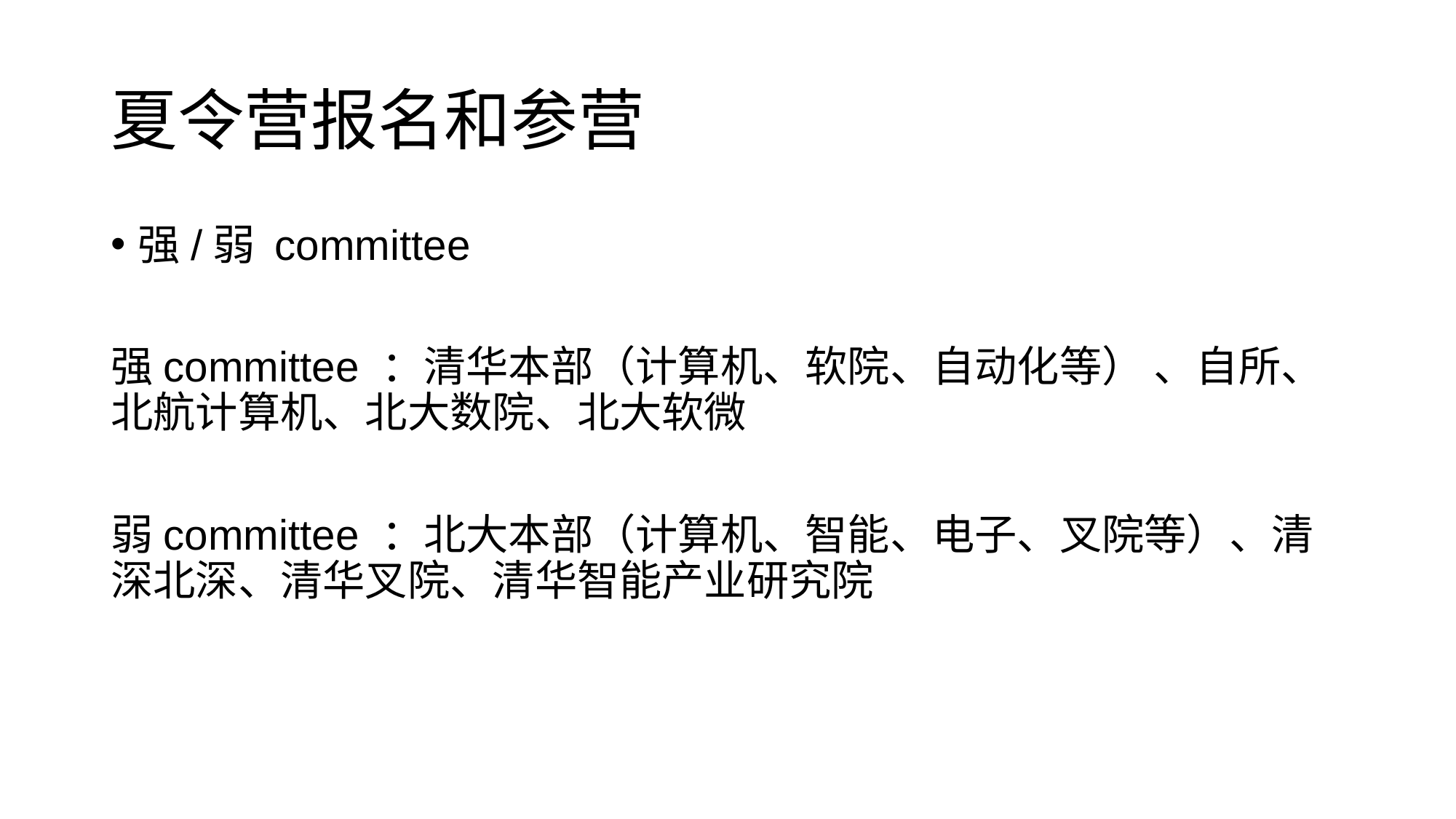

# 夏令营报名和参营
强/弱 committee

强committee ：清华本部（计算机、软院、自动化等） 、自所、北航计算机、北大数院、北大软微

弱committee ：北大本部（计算机、智能、电子、叉院等）、清深北深、清华叉院、清华智能产业研究院